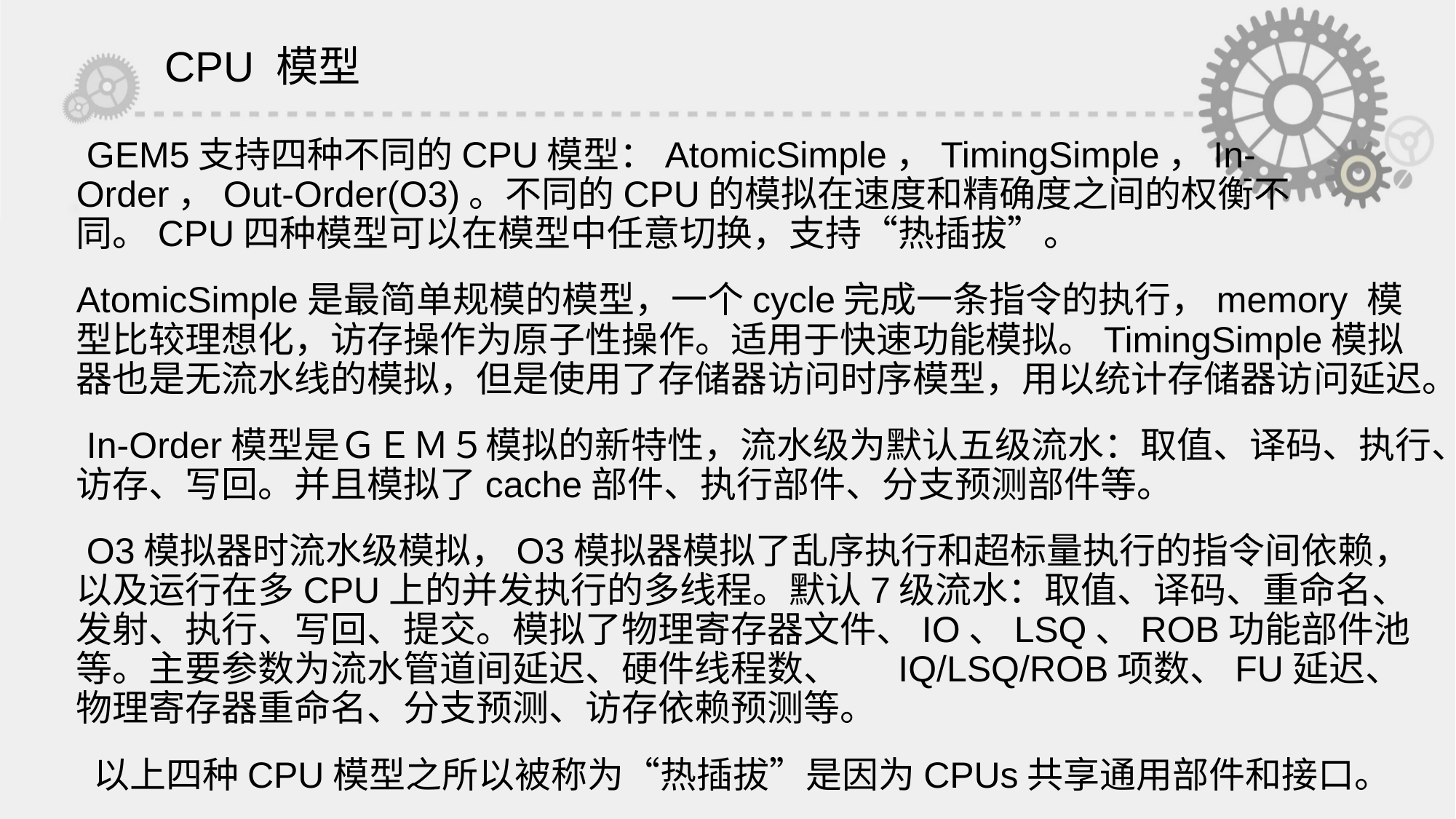

# CPU 模型
 GEM5支持四种不同的CPU模型：AtomicSimple，TimingSimple，In-Order，Out-Order(O3)。不同的CPU的模拟在速度和精确度之间的权衡不同。CPU四种模型可以在模型中任意切换，支持“热插拔”。
AtomicSimple是最简单规模的模型，一个cycle完成一条指令的执行，memory 模型比较理想化，访存操作为原子性操作。适用于快速功能模拟。TimingSimple模拟器也是无流水线的模拟，但是使用了存储器访问时序模型，用以统计存储器访问延迟。
 In-Order模型是ＧＥＭ５模拟的新特性，流水级为默认五级流水：取值、译码、执行、访存、写回。并且模拟了cache部件、执行部件、分支预测部件等。
 O3模拟器时流水级模拟，O3模拟器模拟了乱序执行和超标量执行的指令间依赖，以及运行在多CPU上的并发执行的多线程。默认7级流水：取值、译码、重命名、发射、执行、写回、提交。模拟了物理寄存器文件、IO、LSQ、ROB功能部件池等。主要参数为流水管道间延迟、硬件线程数、      IQ/LSQ/ROB项数、FU延迟、物理寄存器重命名、分支预测、访存依赖预测等。
 以上四种CPU模型之所以被称为“热插拔”是因为CPUs共享通用部件和接口。